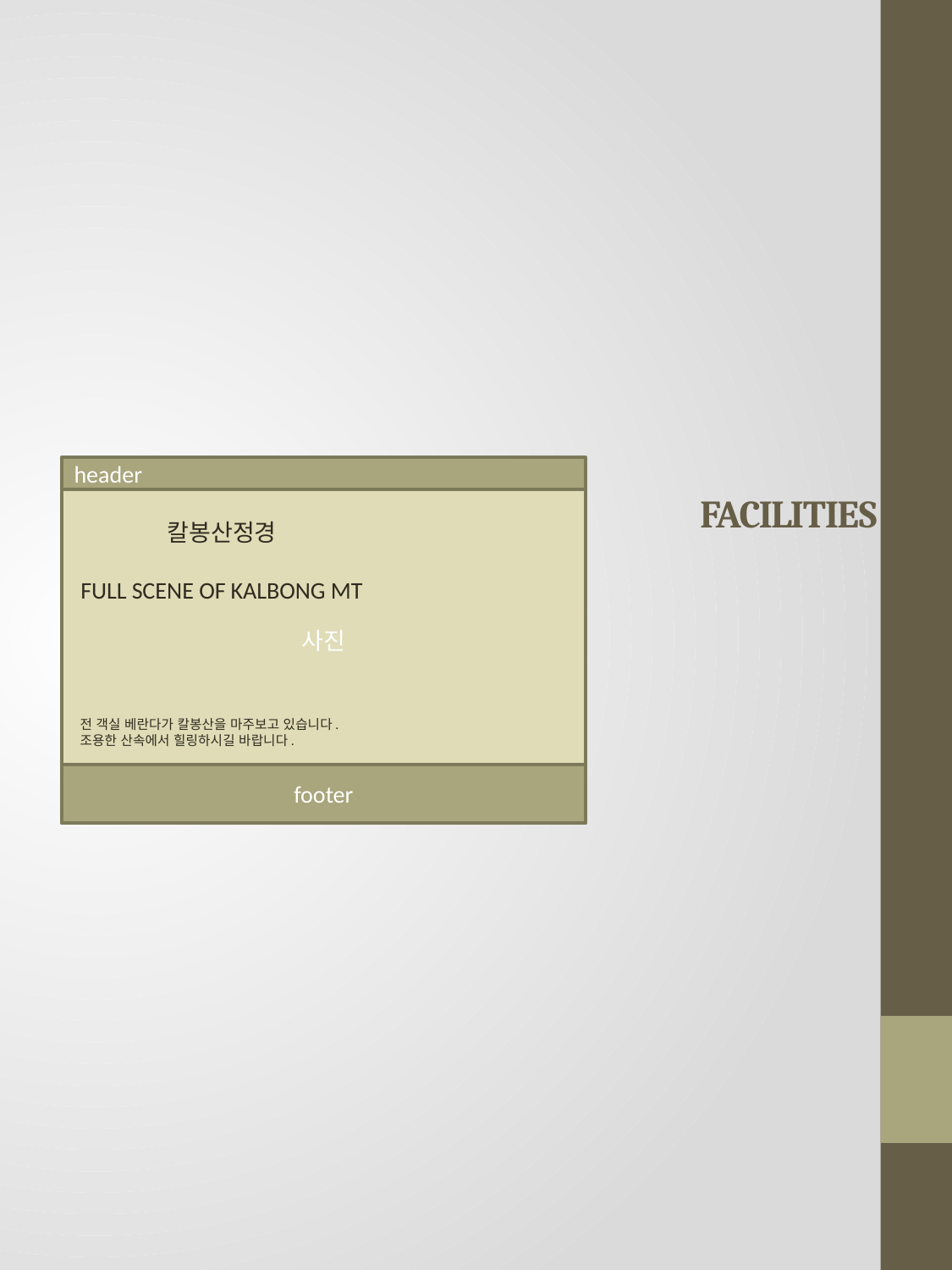

# FACILITIES
header
사진
칼봉산정경

FULL SCENE OF KALBONG MT

칼봉산정경

FULL SCENE OF KALBONG MT
옥상정원

ROOF GARDEN

전 객실 베란다가 칼봉산을 마주보고 있습니다.
조용한 산속에서 힐링하시길 바랍니다.
footer